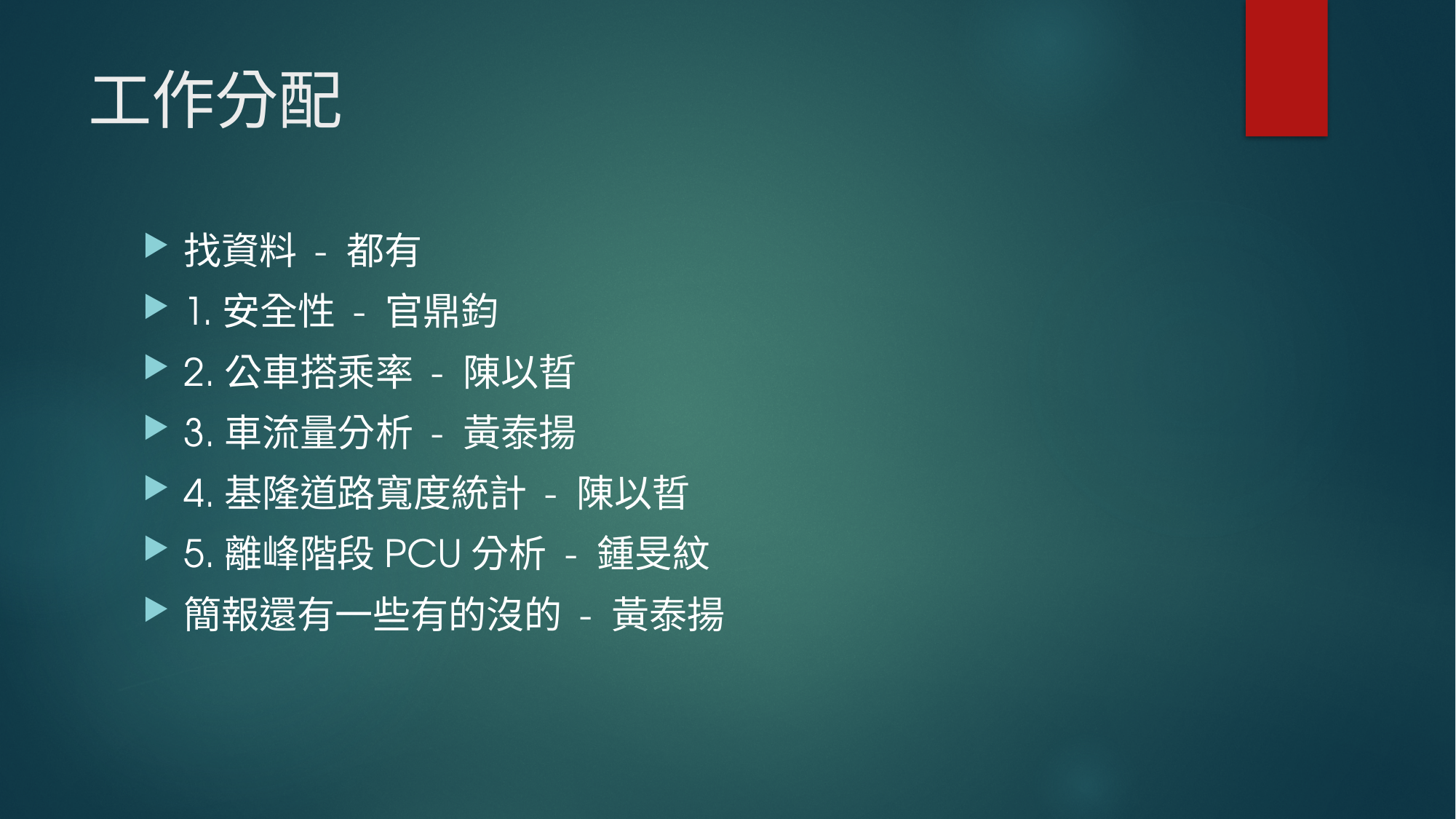

# 工作分配
找資料 - 都有
1.安全性 - 官鼎鈞
2.公車搭乘率 - 陳以晢
3.車流量分析 - 黃泰揚
4.基隆道路寬度統計 - 陳以晢
5.離峰階段PCU分析 - 鍾旻紋
簡報還有一些有的沒的 - 黃泰揚